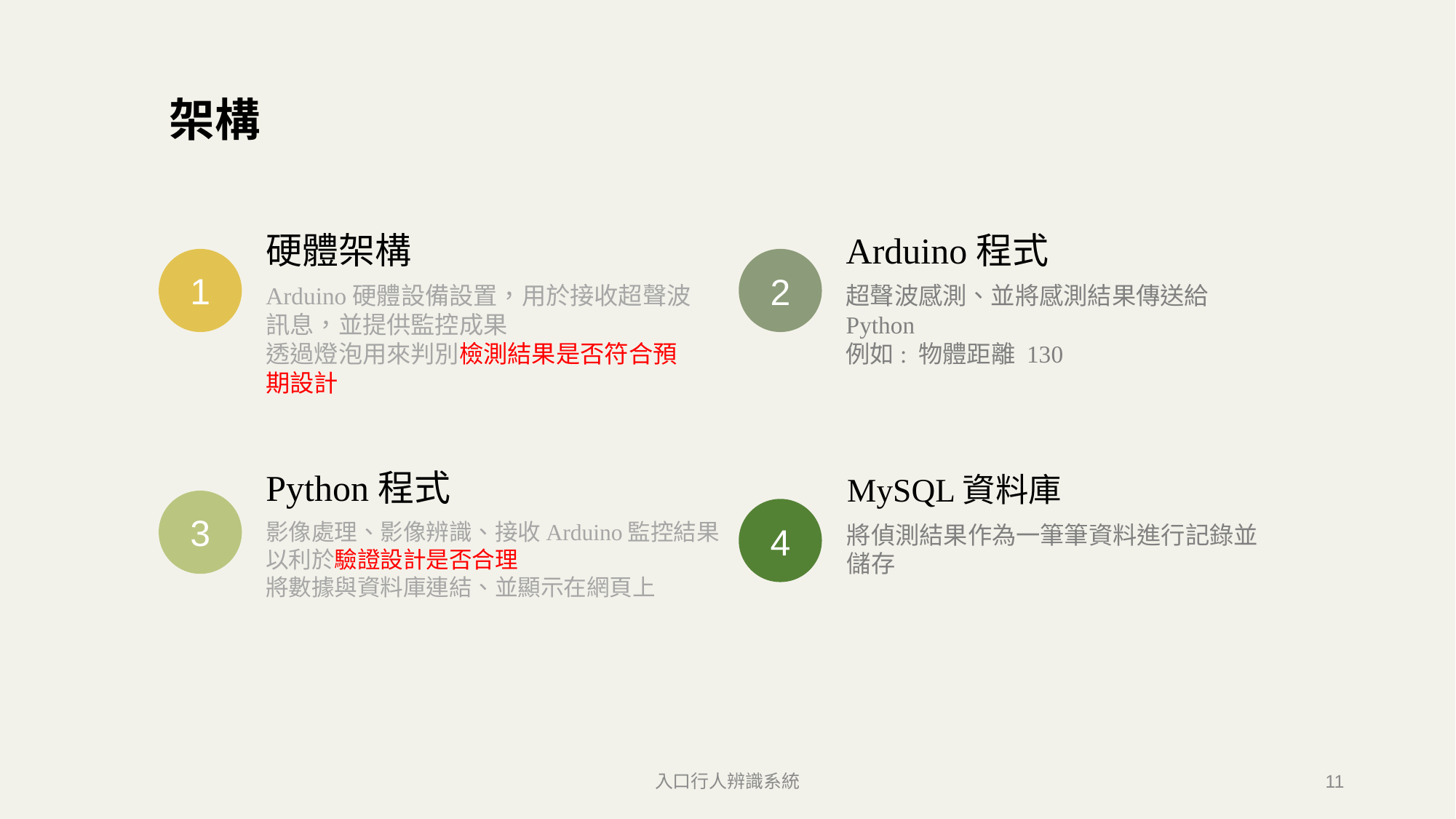

架構
硬體架構
Arduino程式

1
2
Arduino硬體設備設置，用於接收超聲波訊息，並提供監控成果
透過燈泡用來判別檢測結果是否符合預期設計
超聲波感測、並將感測結果傳送給Python
例如: 物體距離 130
Python程式
MySQL資料庫

3
影像處理、影像辨識、接收Arduino監控結果以利於驗證設計是否合理
將數據與資料庫連結、並顯示在網頁上
4
將偵測結果作為一筆筆資料進行記錄並儲存
入口行人辨識系統
11